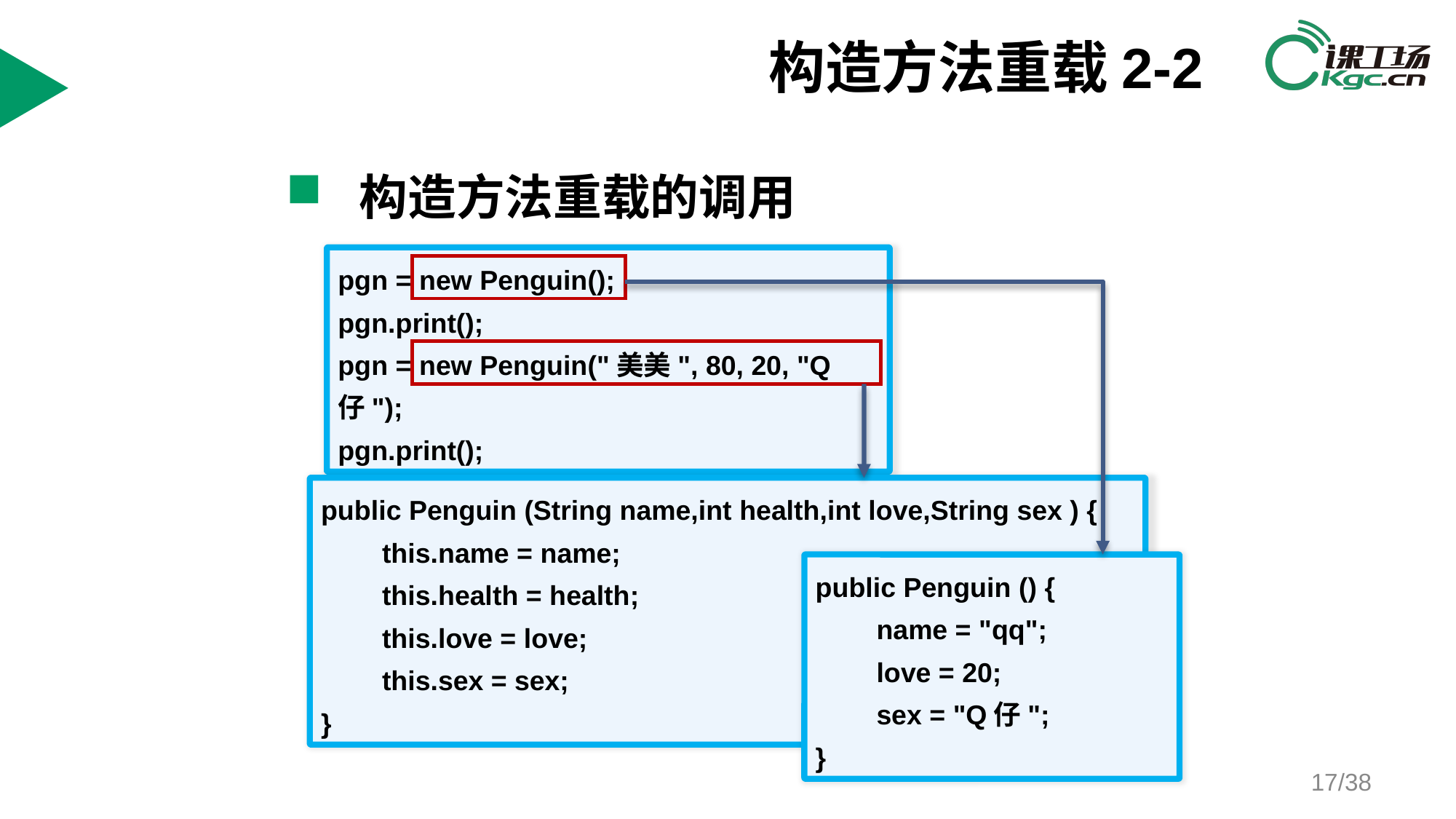

# 构造方法重载2-2
构造方法重载的调用
pgn = new Penguin();
pgn.print();
pgn = new Penguin("美美", 80, 20, "Q仔");
pgn.print();

public Penguin (String name,int health,int love,String sex ) {
        this.name = name;
        this.health = health;
        this.love = love;
        this.sex = sex;
}
public Penguin () {
        name = "qq";
        love = 20;
        sex = "Q仔";
}
17/38